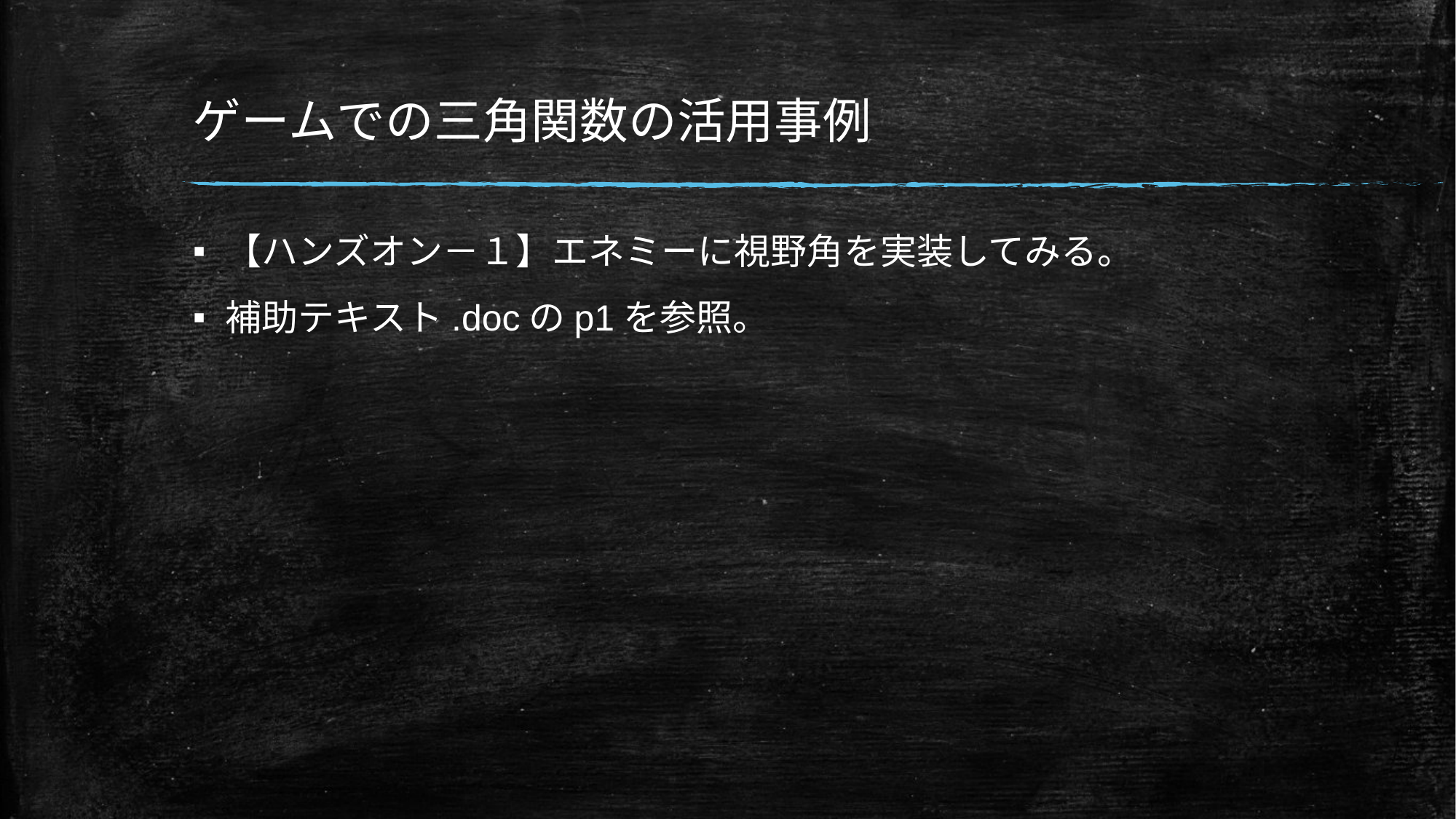

# ゲームでの三角関数の活用事例
【ハンズオン－１】エネミーに視野角を実装してみる。
補助テキスト.docのp1を参照。